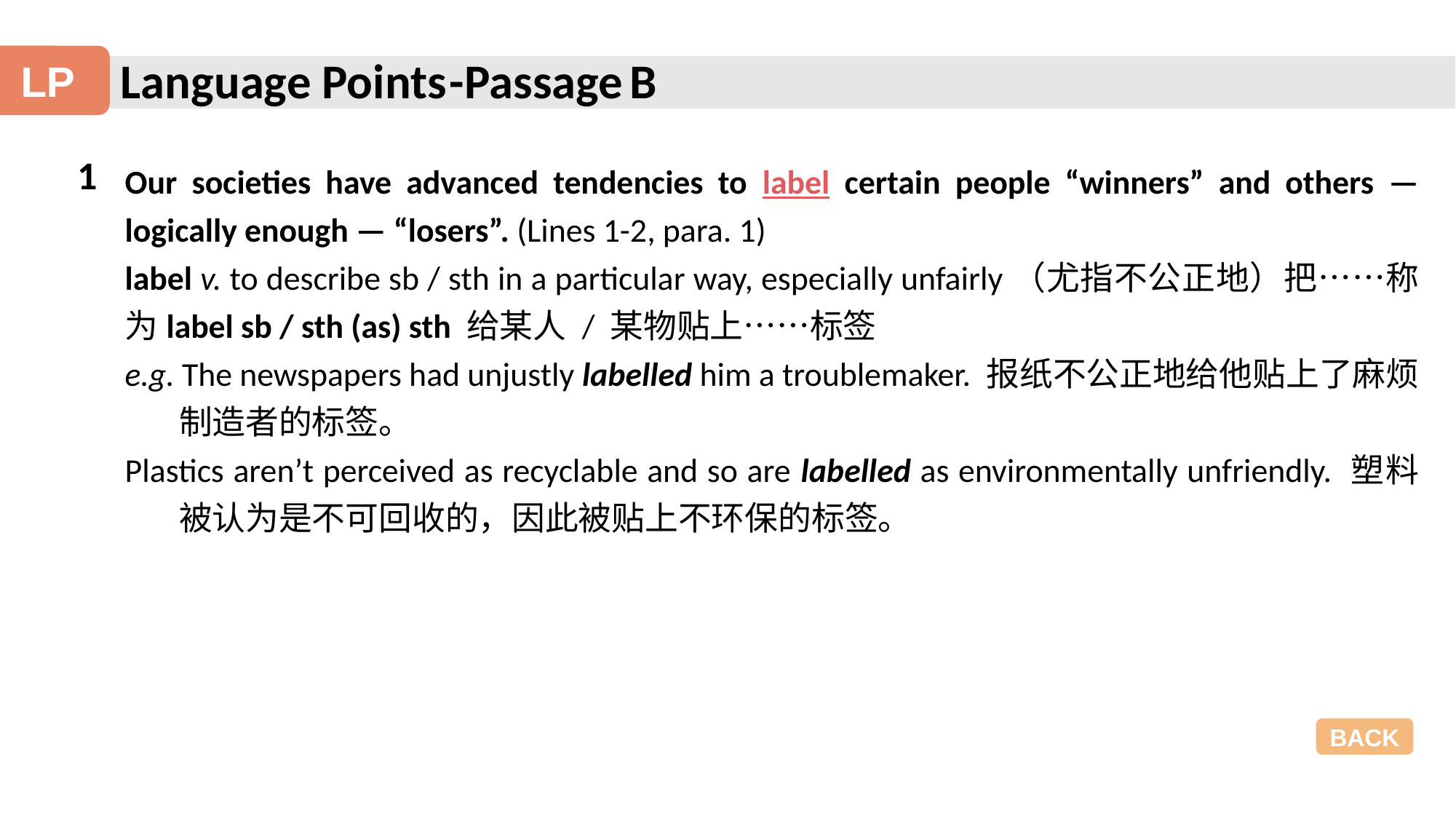

Language Points
-Passage B
LP

1
Our societies have advanced tendencies to label certain people “winners” and others — logically enough — “losers”. (Lines 1-2, para. 1)
label v. to describe sb / sth in a particular way, especially unfairly（尤指不公正地）把……称为label sb / sth (as) sth 给某人 / 某物贴上……标签
e.g. The newspapers had unjustly labelled him a troublemaker. 报纸不公正地给他贴上了麻烦制造者的标签。
Plastics aren’t perceived as recyclable and so are labelled as environmentally unfriendly. 塑料被认为是不可回收的，因此被贴上不环保的标签。
BACK